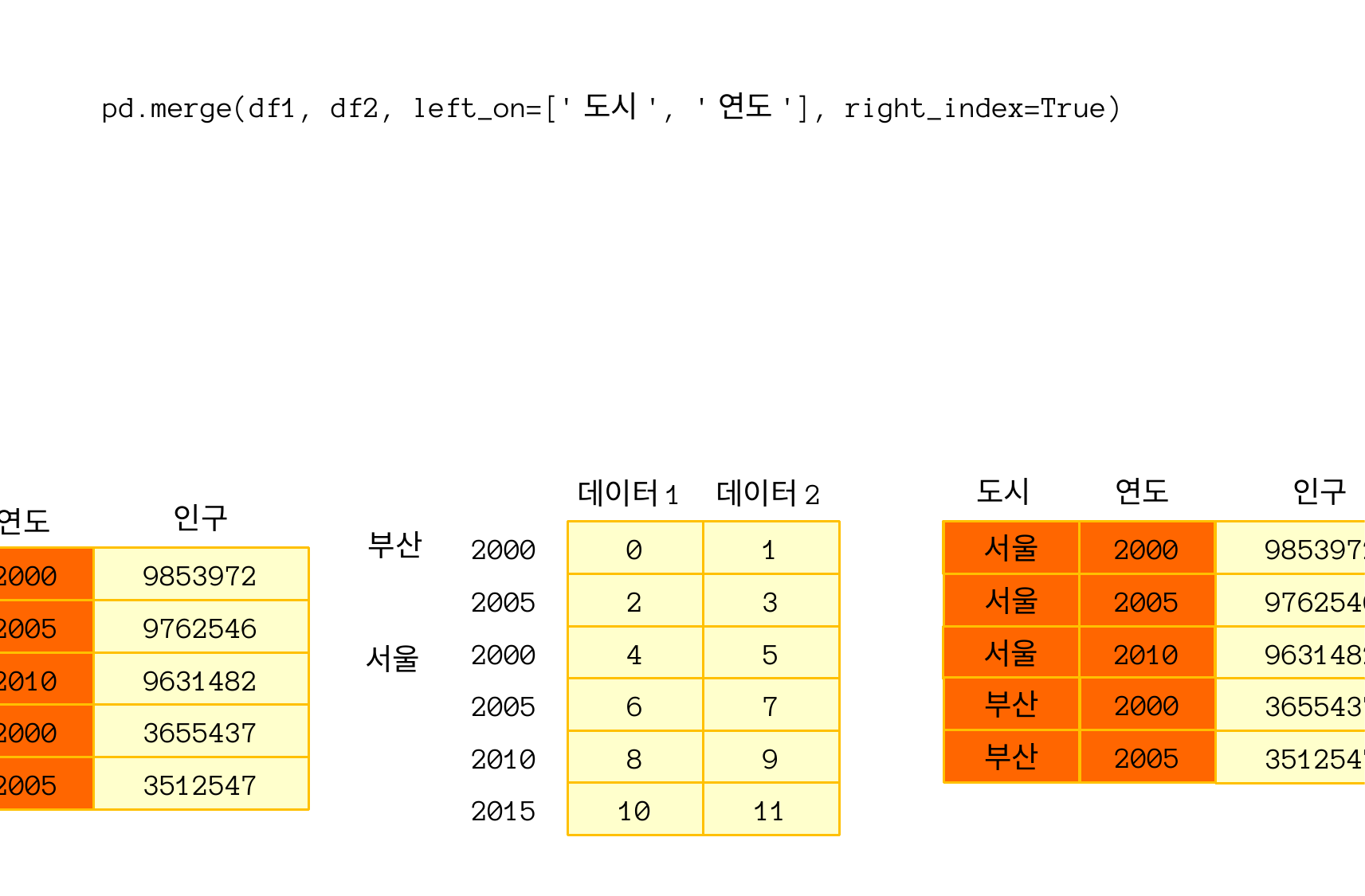

pd.merge(df1, df2, left_on=['도시', '연도'], right_index=True)

도시
연도
인구
데이터1
데이터2
데이터1
데이터2
인구
도시

연도
부산
2000
0
1
서울
2000
9853972
4
5
0
서울
2000
9853972
2005
2
3
서울
2005
9762546
6
7
1
서울
2005
9762546
2000
4
5
서울
2010
9631482
8
9
서울
2
서울
2010
9631482
0
1
부산
2000
2005
6
7
3655437
3
부산
2000
3655437
2
3
부산
2005
2010
8
9
3512547
4
부산
2005
3512547
2015
10
11